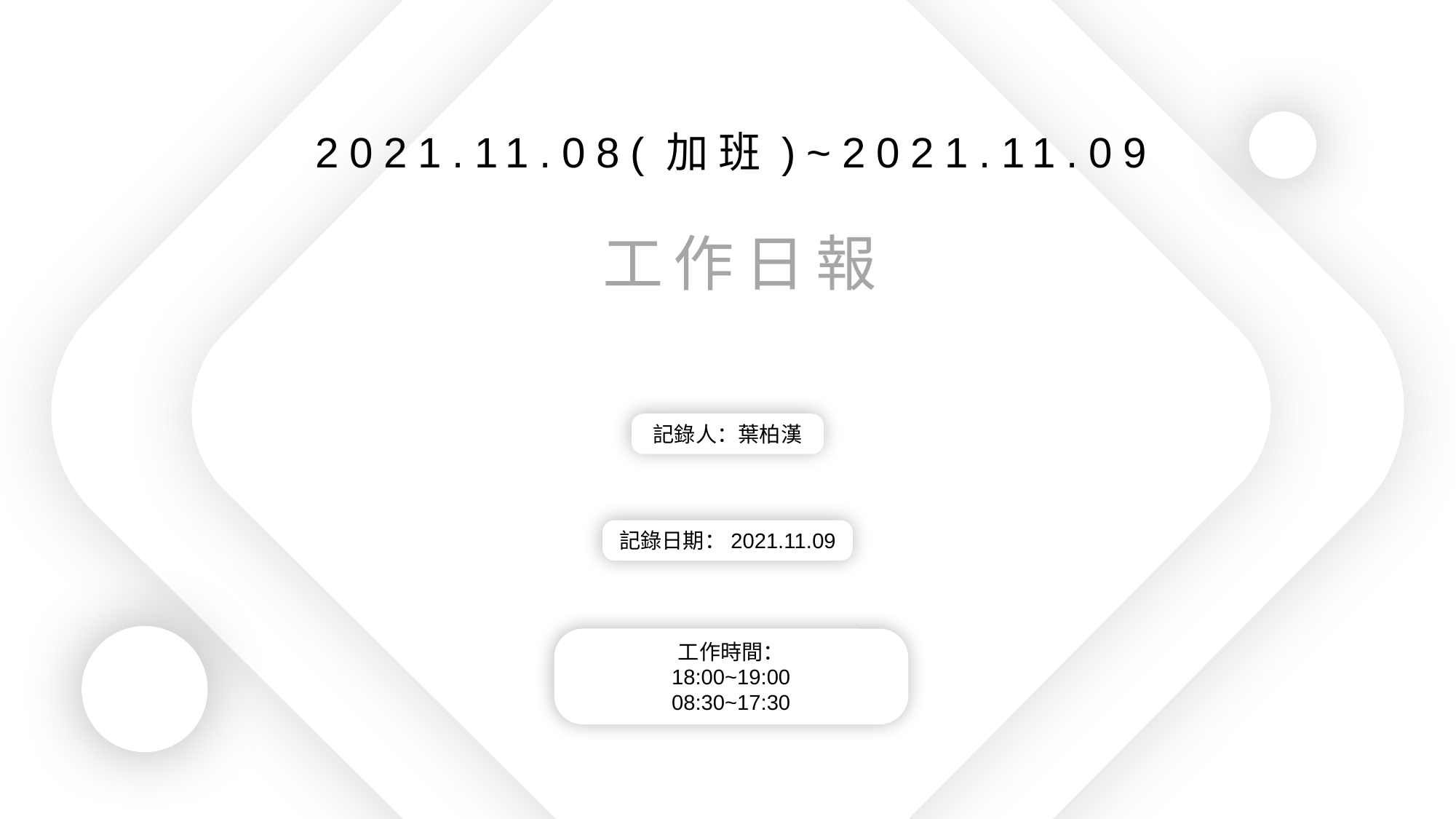

2021.11.08(加班)~2021.11.09
工作日報

記錄人：葉柏漢

記錄日期：2021.11.09

工作時間：
18:00~19:00
08:30~17:30